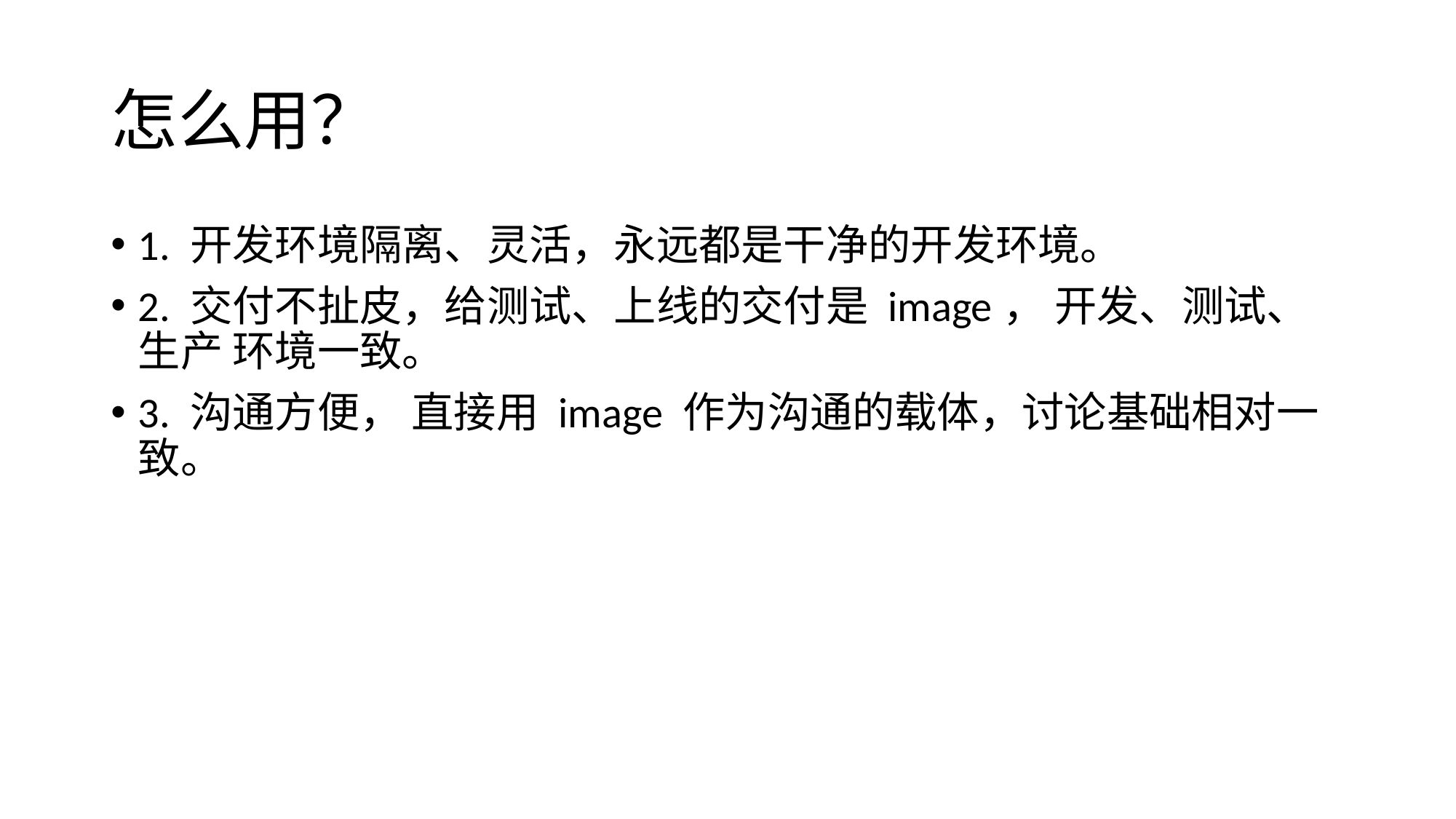

# 怎么用？
1. 开发环境隔离、灵活，永远都是干净的开发环境。
2. 交付不扯皮，给测试、上线的交付是 image， 开发、测试、生产 环境一致。
3. 沟通方便， 直接用 image 作为沟通的载体，讨论基础相对一致。